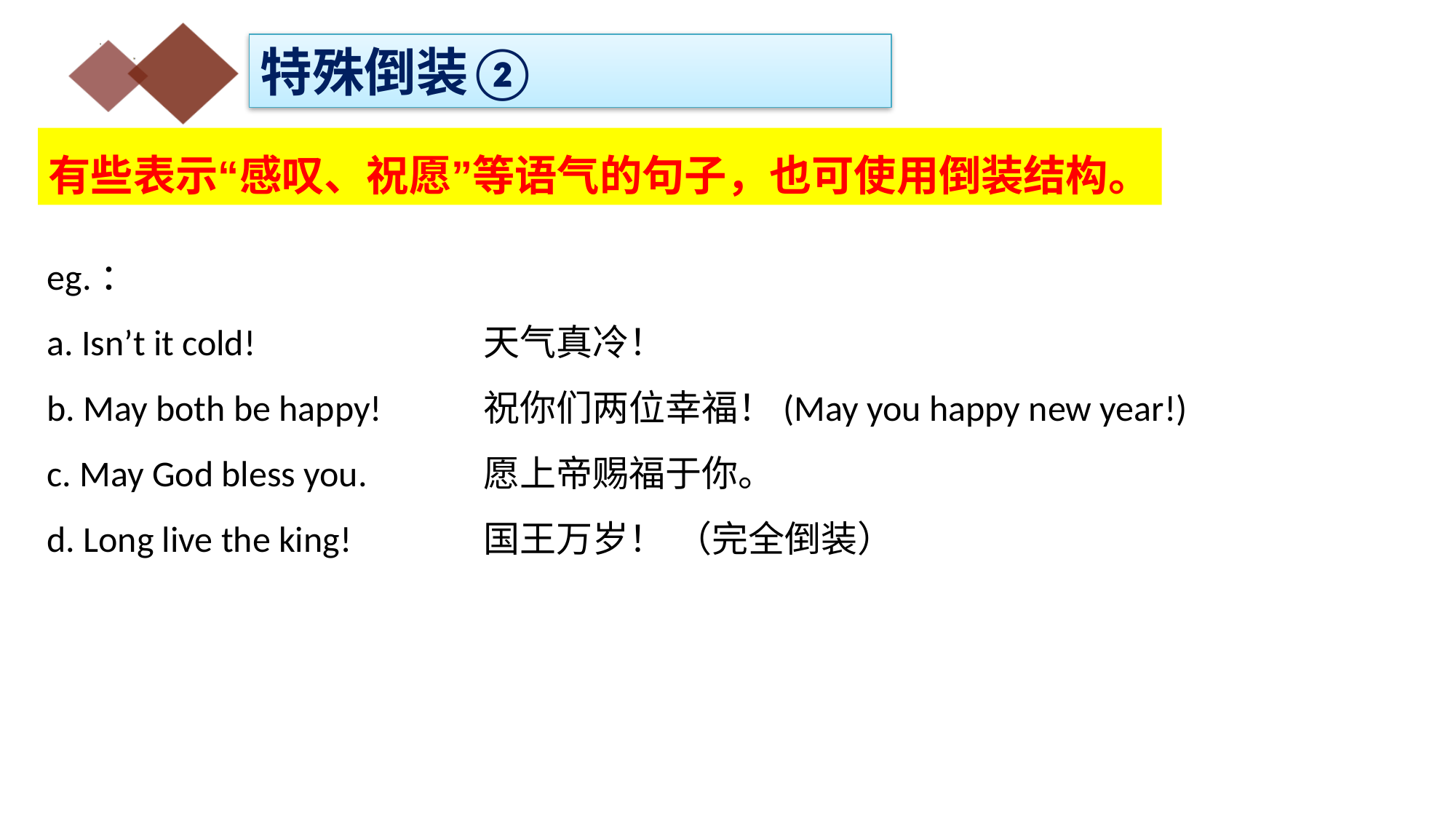

特殊倒装②
有些表示“感叹、祝愿”等语气的句子，也可使用倒装结构。

eg.：
a. Isn’t it cold!   		天气真冷！
b. May both be happy!  	祝你们两位幸福！(May you happy new year!)
c. May God bless you.   	愿上帝赐福于你。
d. Long live the king!   	国王万岁！ （完全倒装）